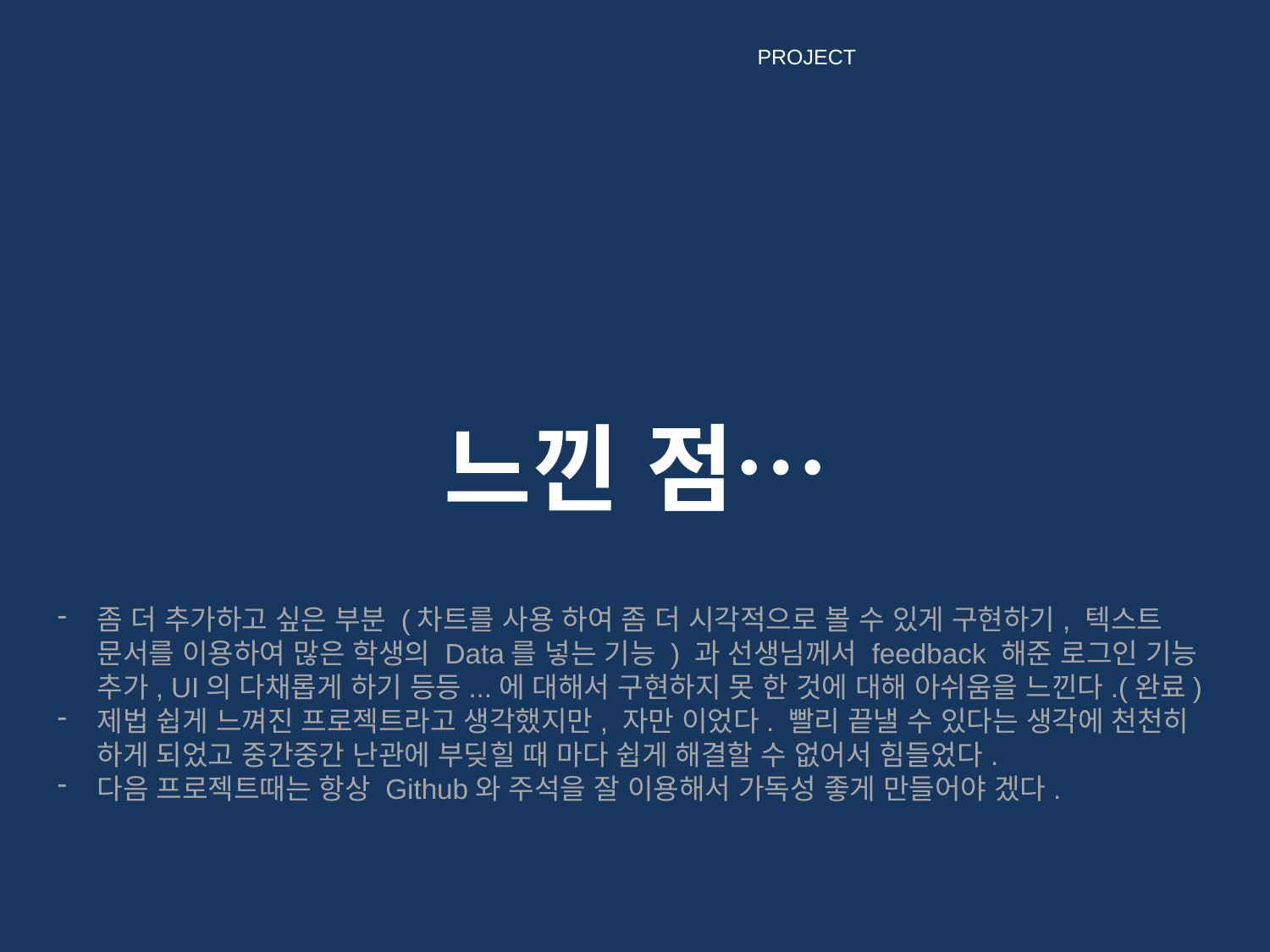

PROJECT
느낀 점…
좀 더 추가하고 싶은 부분 (차트를 사용 하여 좀 더 시각적으로 볼 수 있게 구현하기, 텍스트 문서를 이용하여 많은 학생의 Data를 넣는 기능 ) 과 선생님께서 feedback 해준 로그인 기능 추가, UI의 다채롭게 하기 등등...에 대해서 구현하지 못 한 것에 대해 아쉬움을 느낀다.(완료)
제법 쉽게 느껴진 프로젝트라고 생각했지만, 자만 이었다. 빨리 끝낼 수 있다는 생각에 천천히 하게 되었고 중간중간 난관에 부딪힐 때 마다 쉽게 해결할 수 없어서 힘들었다.
다음 프로젝트때는 항상 Github와 주석을 잘 이용해서 가독성 좋게 만들어야 겠다.